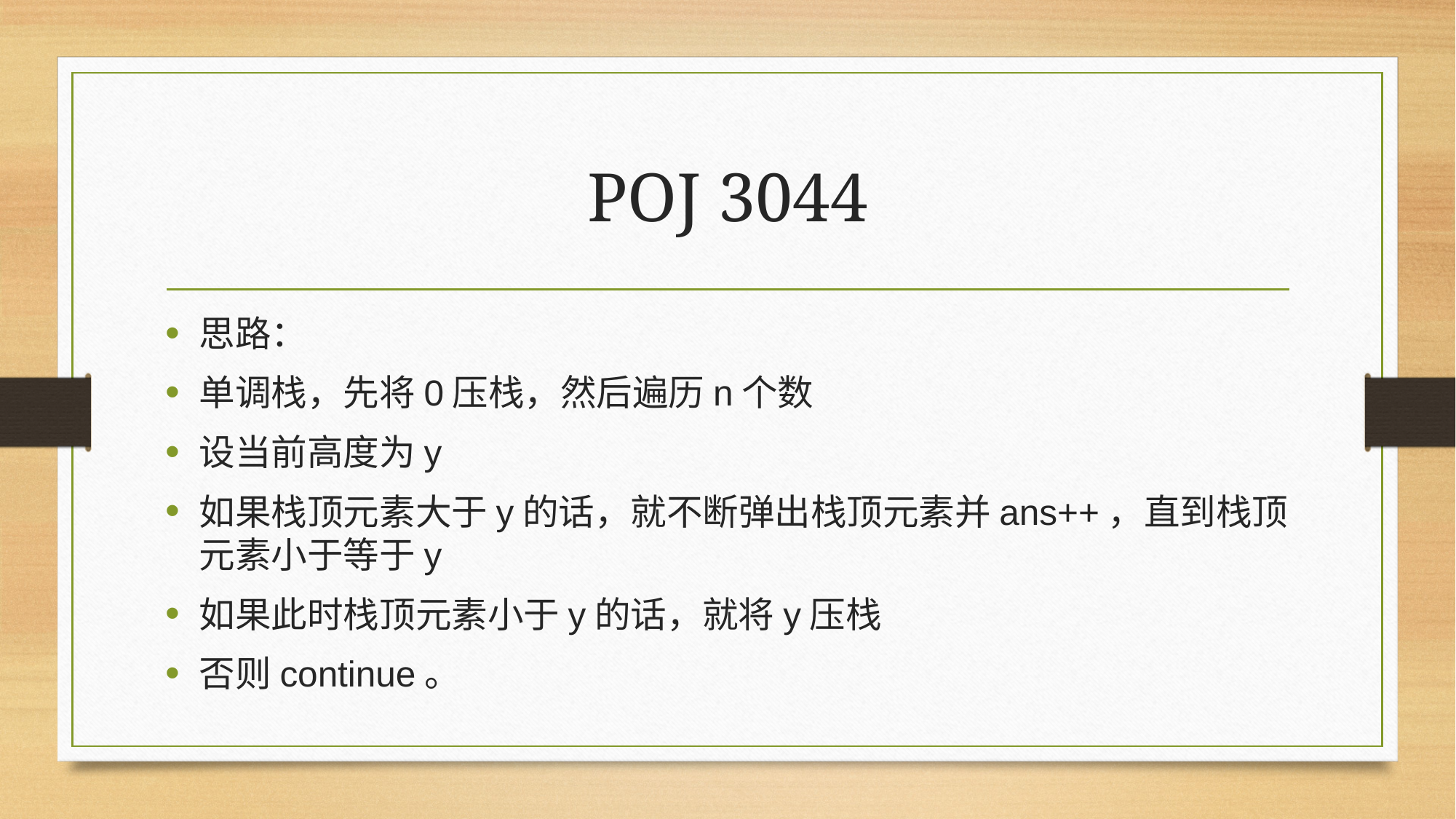

# POJ 3044
思路：
单调栈，先将0压栈，然后遍历n个数
设当前高度为y
如果栈顶元素大于y的话，就不断弹出栈顶元素并ans++，直到栈顶元素小于等于y
如果此时栈顶元素小于y的话，就将y压栈
否则continue。